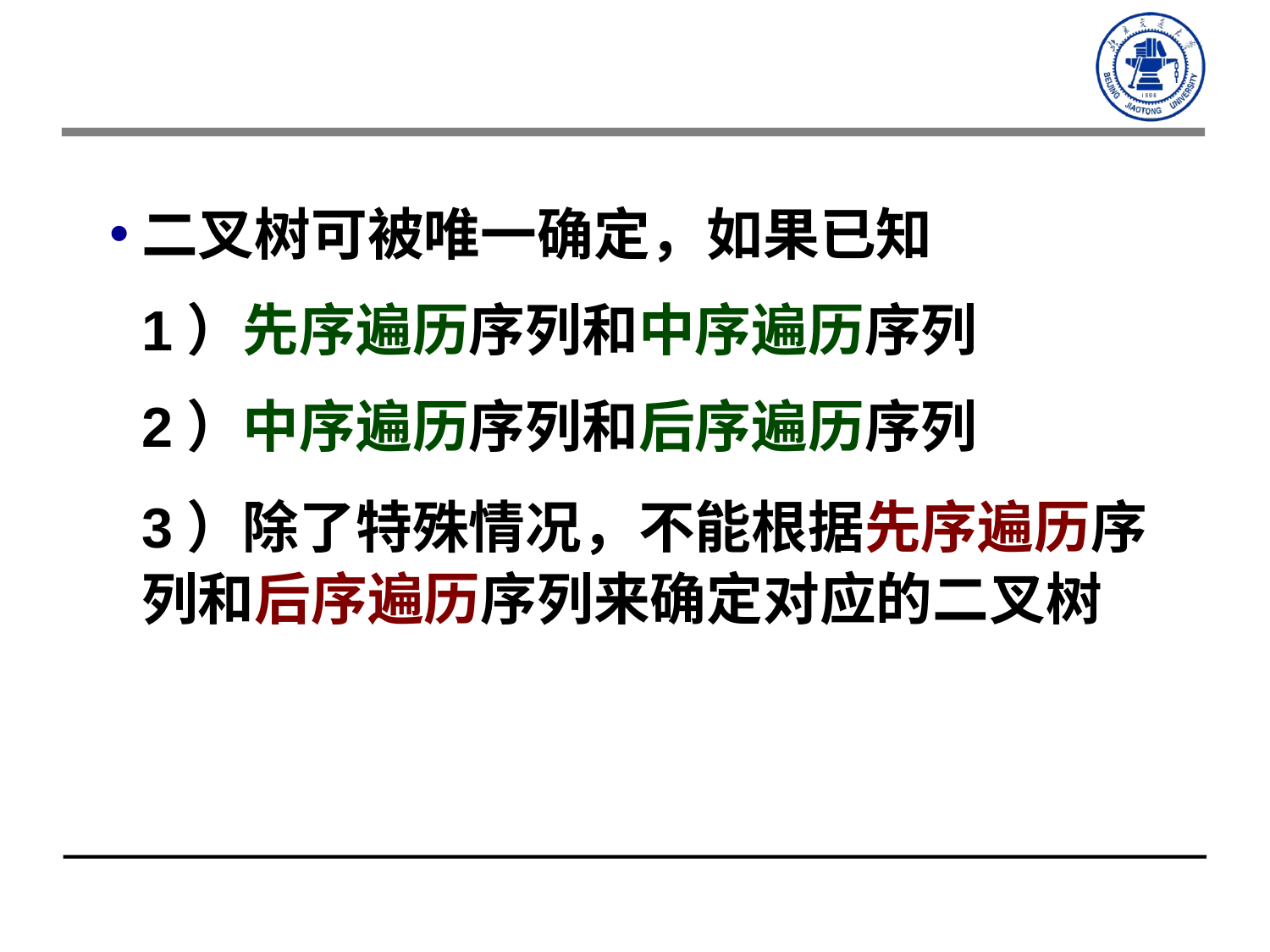

二叉树可被唯一确定，如果已知
	1）先序遍历序列和中序遍历序列
	2）中序遍历序列和后序遍历序列
	3）除了特殊情况，不能根据先序遍历序列和后序遍历序列来确定对应的二叉树